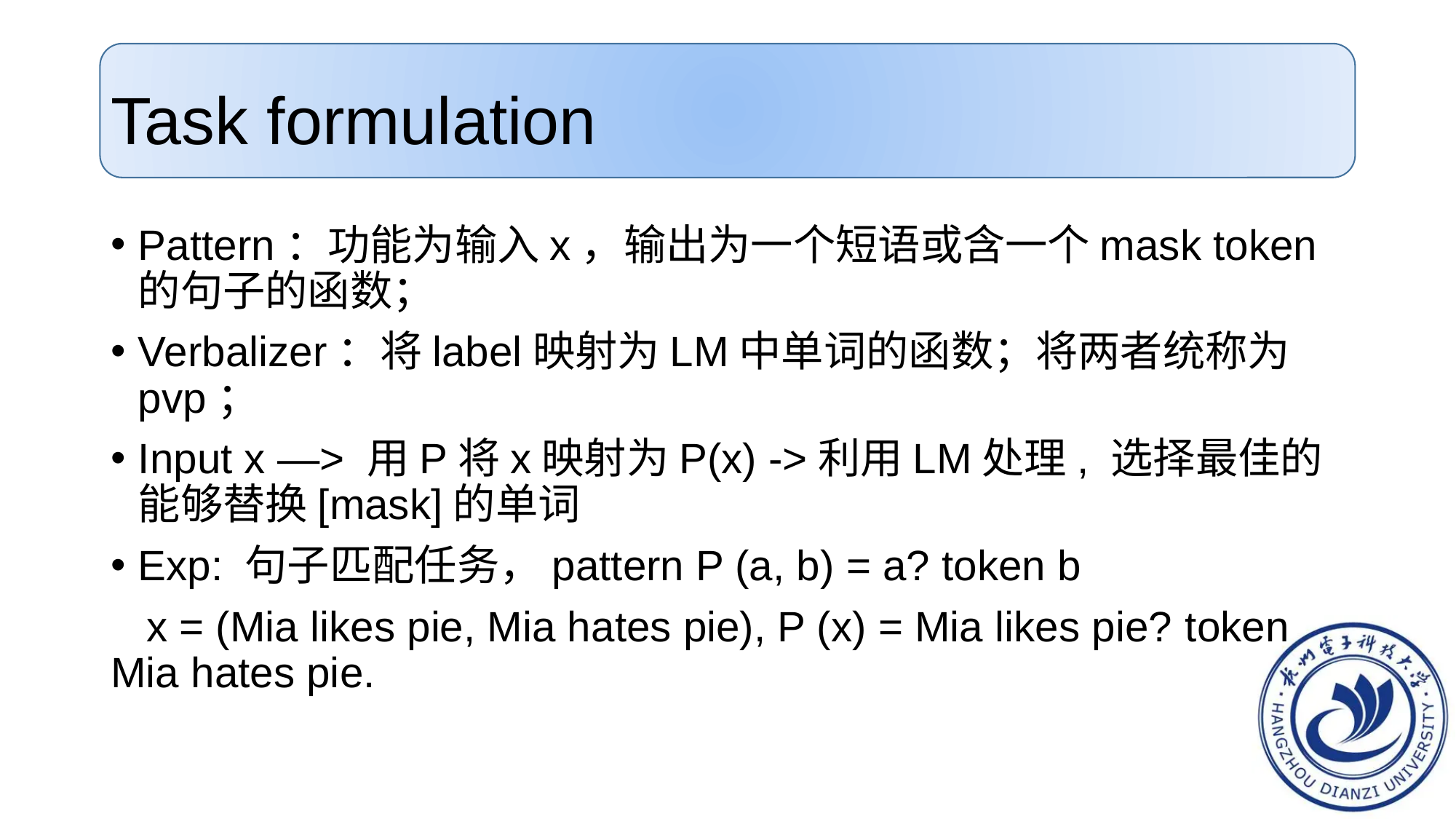

# Task formulation
Pattern：功能为输入x，输出为一个短语或含一个mask token的句子的函数；
Verbalizer：将label映射为LM中单词的函数；将两者统称为pvp；
Input x —> 用P将x映射为P(x) ->利用LM处理, 选择最佳的能够替换[mask]的单词
Exp: 句子匹配任务，pattern P (a, b) = a? token b
   x = (Mia likes pie, Mia hates pie), P (x) = Mia likes pie? token Mia hates pie.